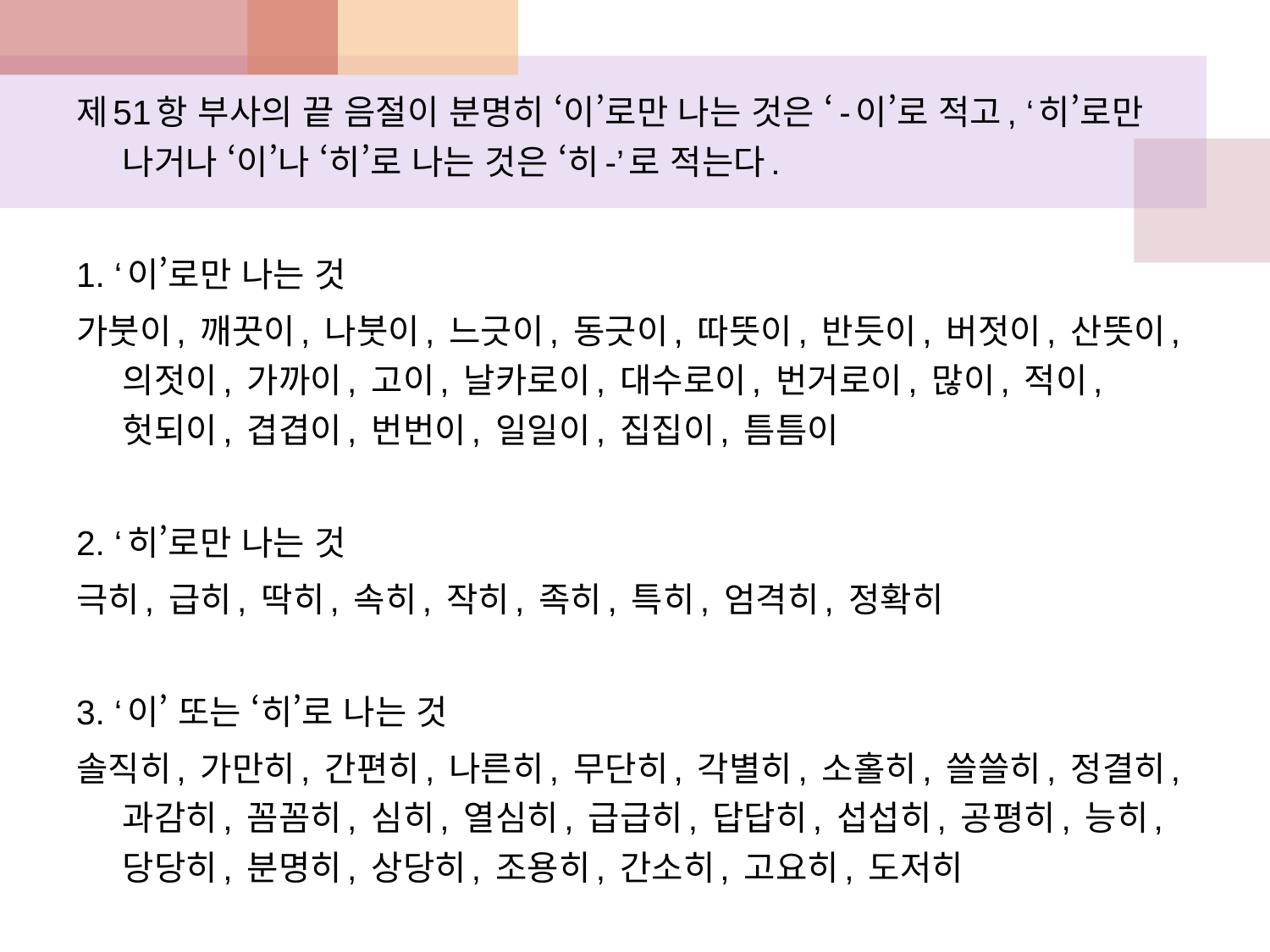

제51항 부사의 끝 음절이 분명히 ‘이’로만 나는 것은 ‘-이’로 적고, ‘히’로만 나거나 ‘이’나 ‘히’로 나는 것은 ‘히-’로 적는다.

1. ‘이’로만 나는 것
가붓이, 깨끗이, 나붓이, 느긋이, 동긋이, 따뜻이, 반듯이, 버젓이, 산뜻이, 의젓이, 가까이, 고이, 날카로이, 대수로이, 번거로이, 많이, 적이, 헛되이, 겹겹이, 번번이, 일일이, 집집이, 틈틈이

2. ‘히’로만 나는 것
극히, 급히, 딱히, 속히, 작히, 족히, 특히, 엄격히, 정확히

3. ‘이’ 또는 ‘히’로 나는 것
솔직히, 가만히, 간편히, 나른히, 무단히, 각별히, 소홀히, 쓸쓸히, 정결히, 과감히, 꼼꼼히, 심히, 열심히, 급급히, 답답히, 섭섭히, 공평히, 능히, 당당히, 분명히, 상당히, 조용히, 간소히, 고요히, 도저히